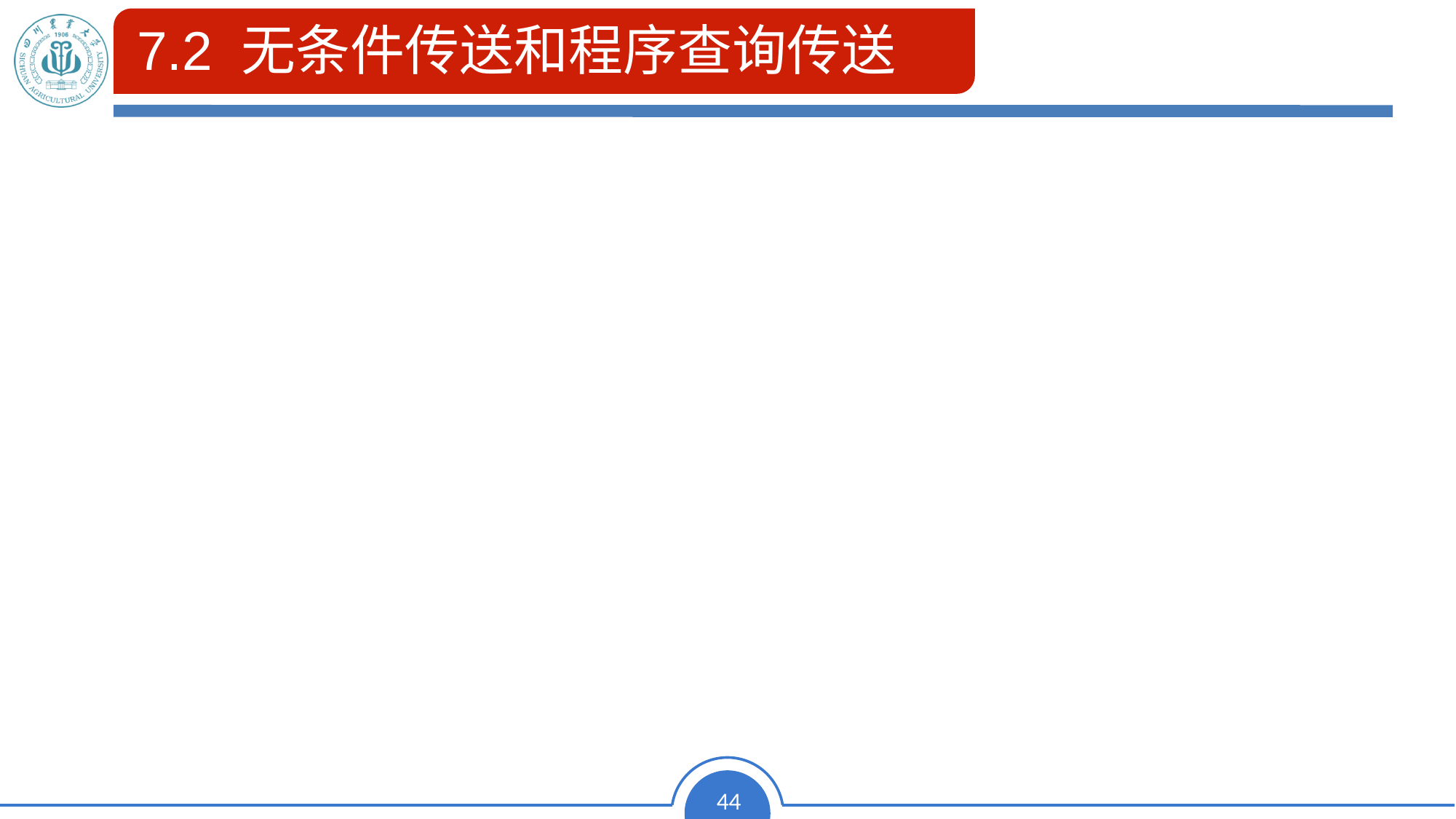

# 7.2 无条件传送和程序查询传送
计算机主机有多种与外设传送数据的方式
通过处理器执行I/O指令完成
无条件传送
查询传送
中断传送
以硬件为主，加快传输速度
直接存储器存取（DMA）
使用专门的I/O处理机